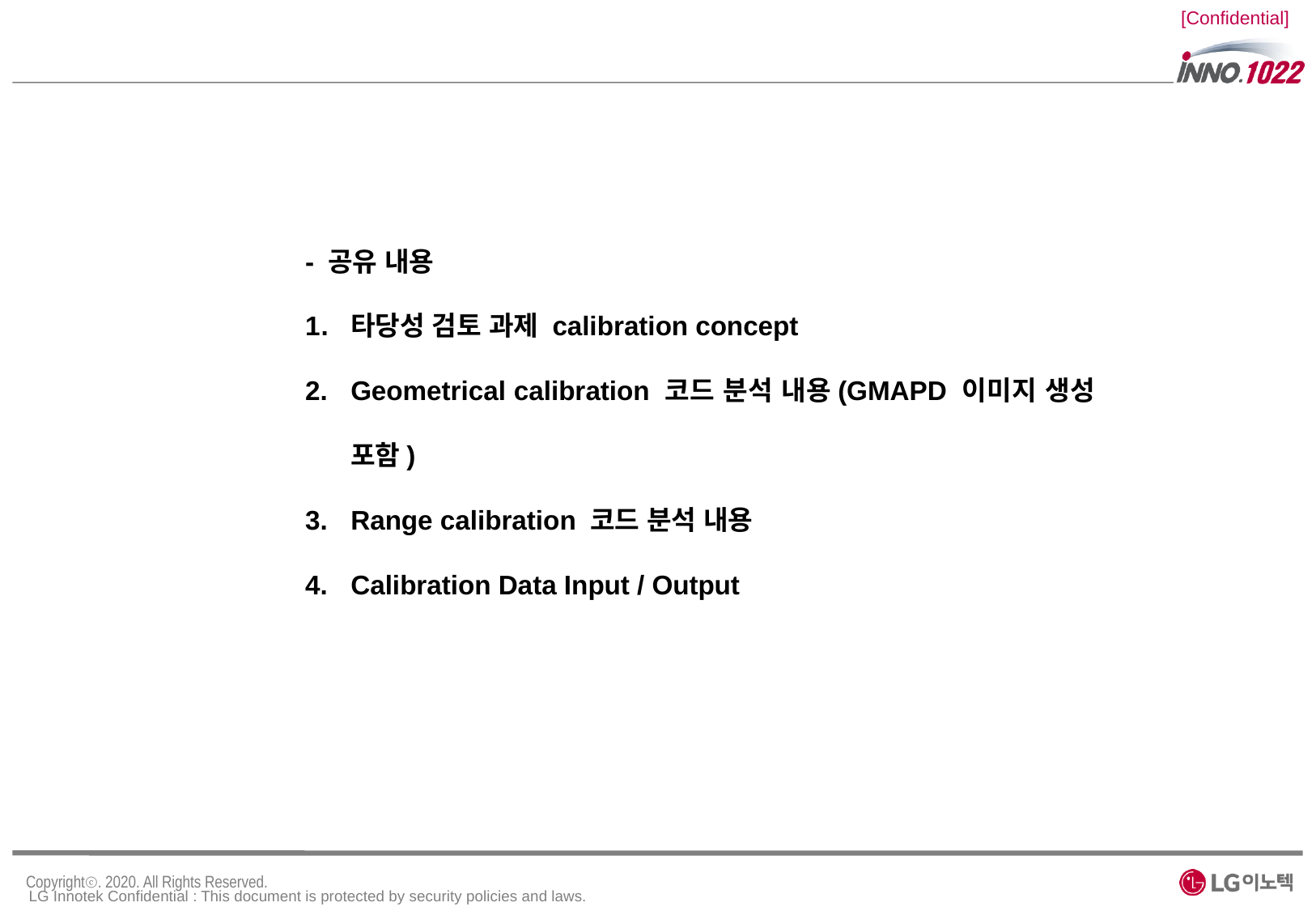

- 공유 내용
타당성 검토 과제 calibration concept
Geometrical calibration 코드 분석 내용(GMAPD 이미지 생성 포함)
Range calibration 코드 분석 내용
Calibration Data Input / Output